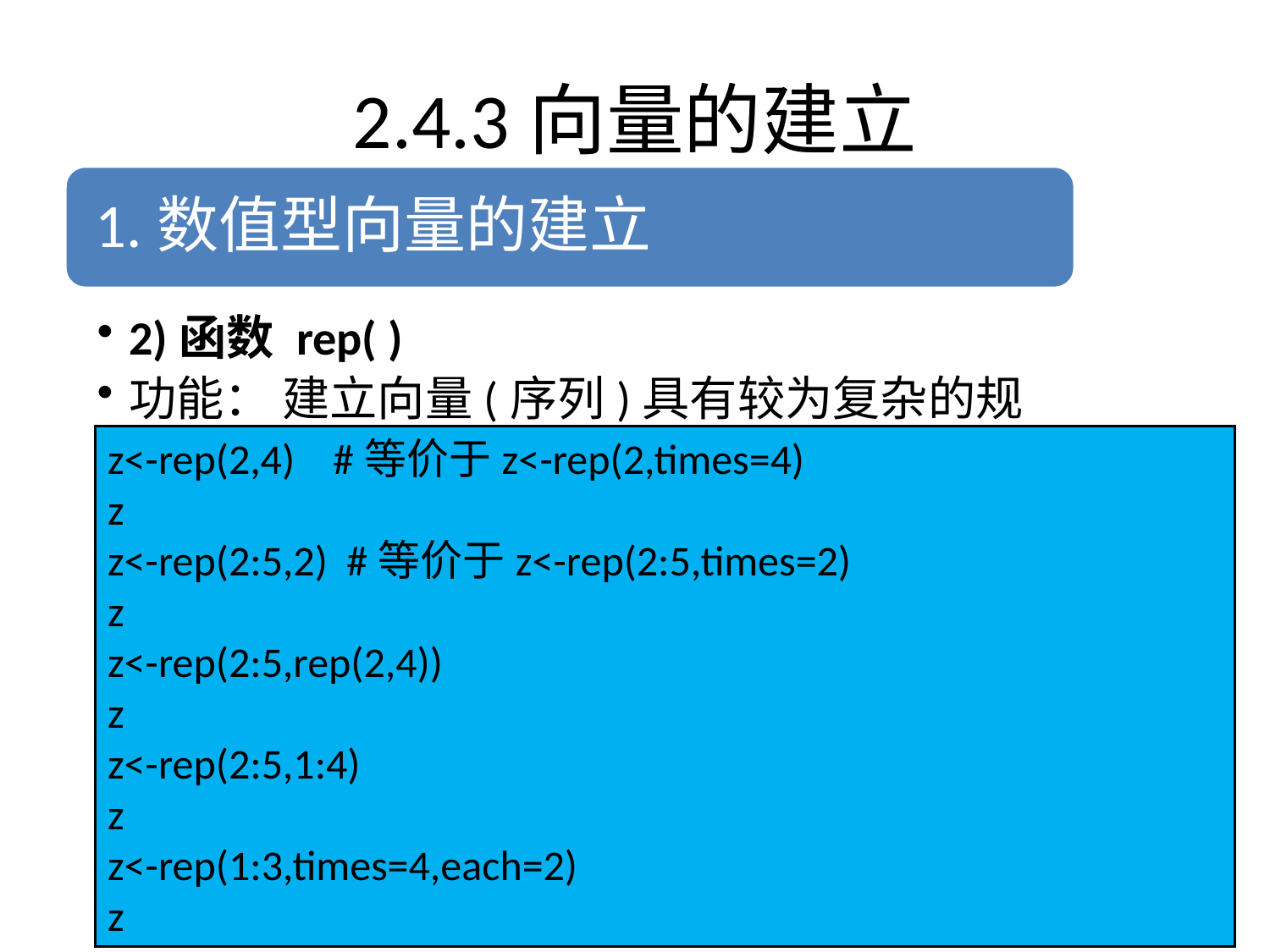

# 2.4.3向量的建立
1.数值型向量的建立
2)函数 rep( )
功能： 建立向量(序列)具有较为复杂的规律
z<-rep(2,4)    #等价于z<-rep(2,times=4)
z
z<-rep(2:5,2)  #等价于z<-rep(2:5,times=2)
z
z<-rep(2:5,rep(2,4))
z
z<-rep(2:5,1:4)
z
z<-rep(1:3,times=4,each=2)
z